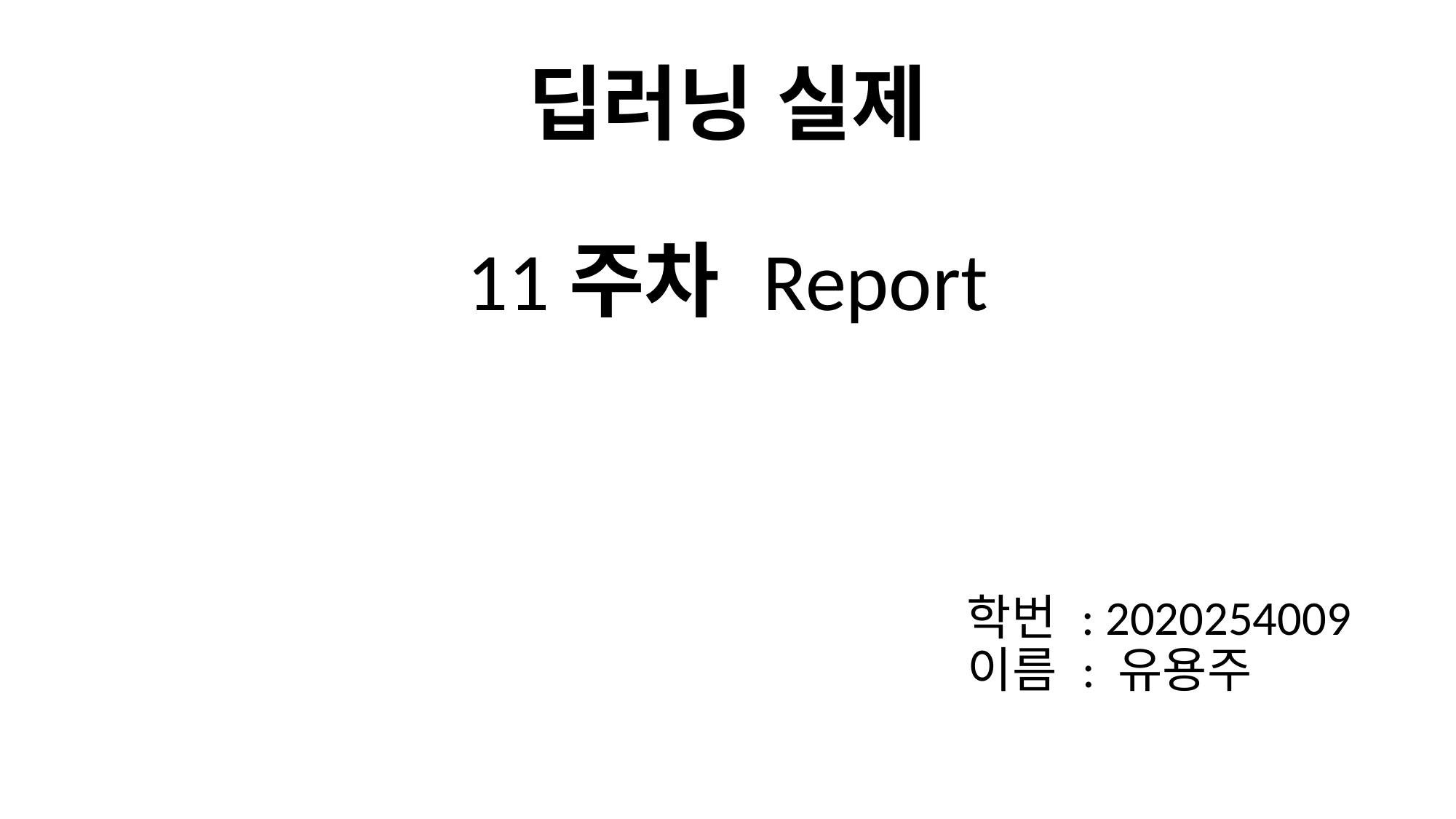

# 딥러닝 실제 11주차 Report 학번 : 2020254009 이름 : 유용주